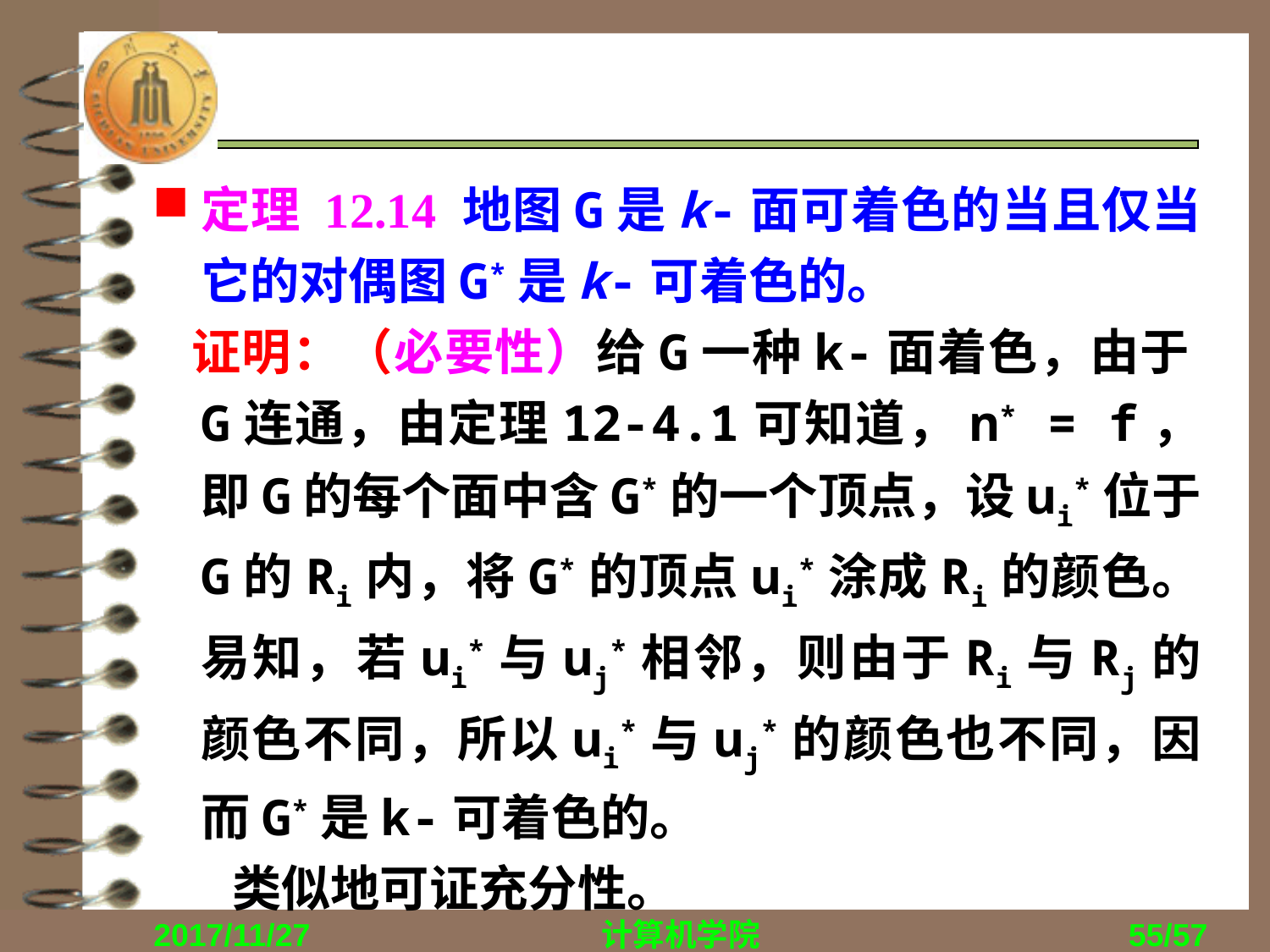

#
定理 12.14 地图G是k-面可着色的当且仅当它的对偶图G*是k-可着色的。
  证明：（必要性）给G一种k-面着色，由于G连通，由定理12-4.1可知道，n* = f，即G的每个面中含G*的一个顶点，设ui*位于G的Ri内，将G*的顶点ui*涂成Ri的颜色。易知，若ui*与uj*相邻，则由于Ri与Rj的颜色不同，所以ui*与uj*的颜色也不同，因而G*是k-可着色的。
      类似地可证充分性。
2017/11/27
计算机学院
55/57